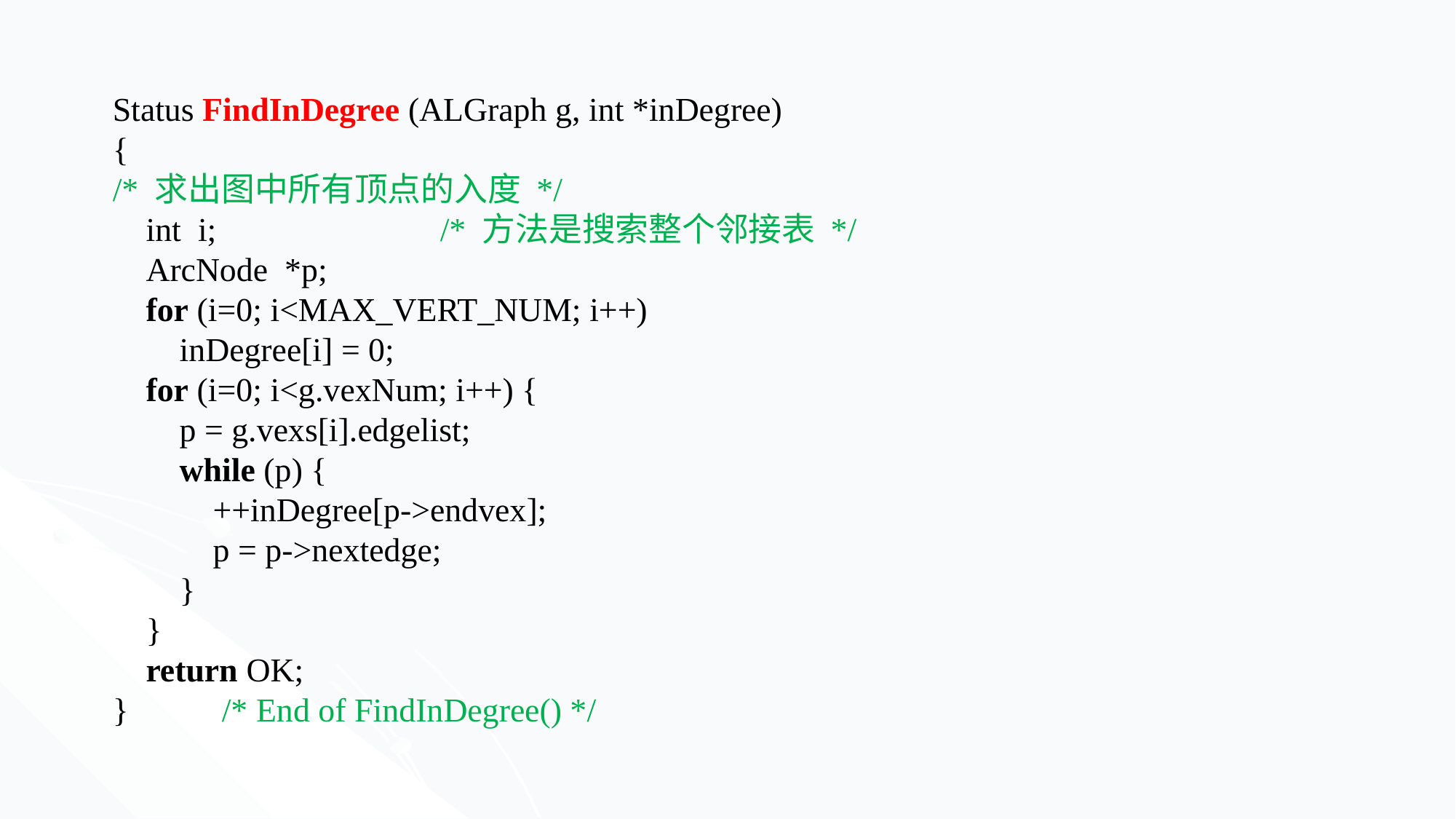

Status FindInDegree (ALGraph g, int *inDegree)
{
/* 求出图中所有顶点的入度 */
    int  i;			/* 方法是搜索整个邻接表 */
    ArcNode  *p;
    for (i=0; i<MAX_VERT_NUM; i++)
        inDegree[i] = 0;
    for (i=0; i<g.vexNum; i++) {
        p = g.vexs[i].edgelist;
        while (p) {
            ++inDegree[p->endvex];
            p = p->nextedge;
        }
    }
    return OK;
}	/* End of FindInDegree() */